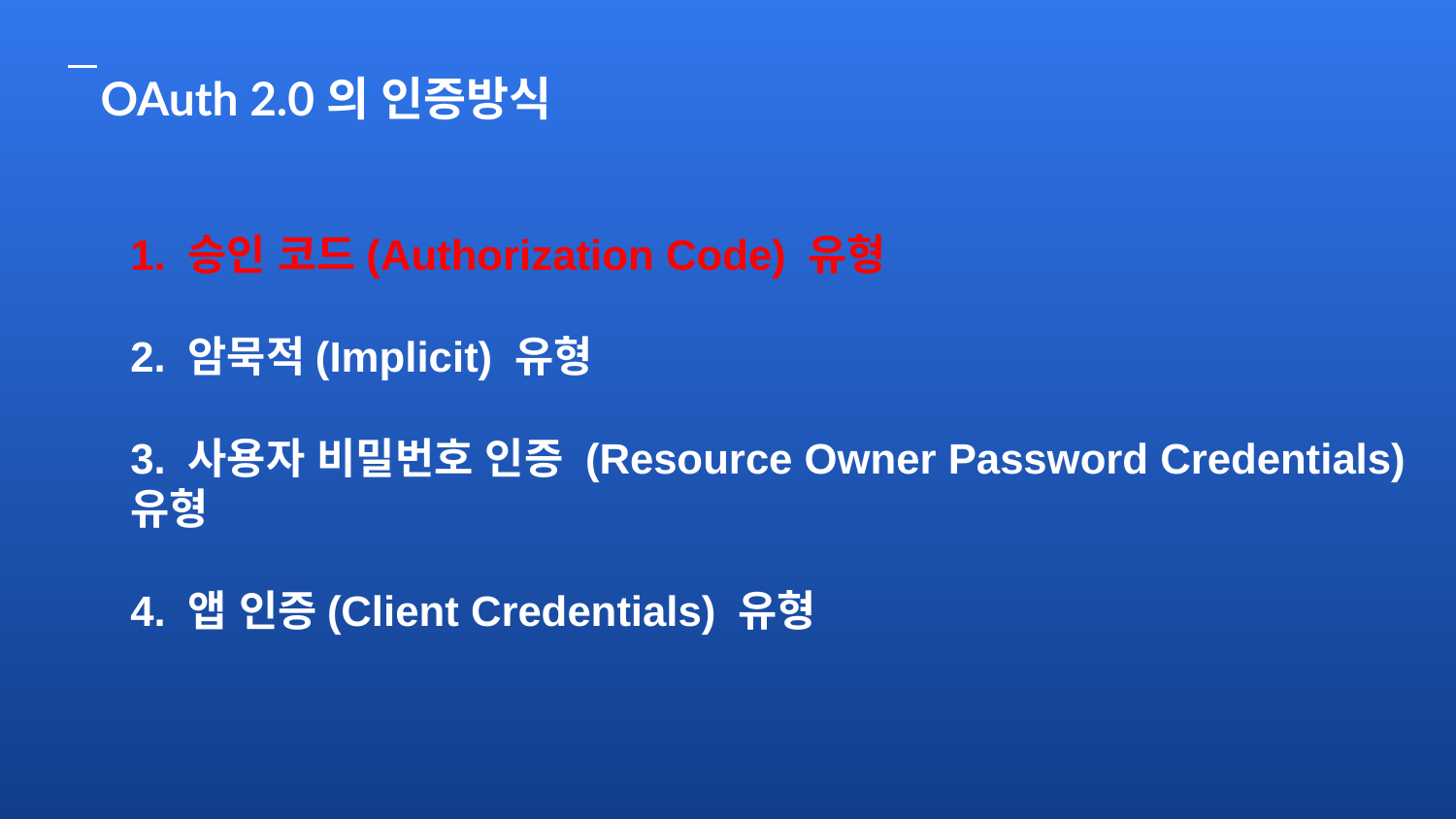

OAuth 2.0의 인증방식
# 1. 승인 코드(Authorization Code) 유형

2. 암묵적(Implicit) 유형

3. 사용자 비밀번호 인증 (Resource Owner Password Credentials) 유형

4. 앱 인증(Client Credentials) 유형